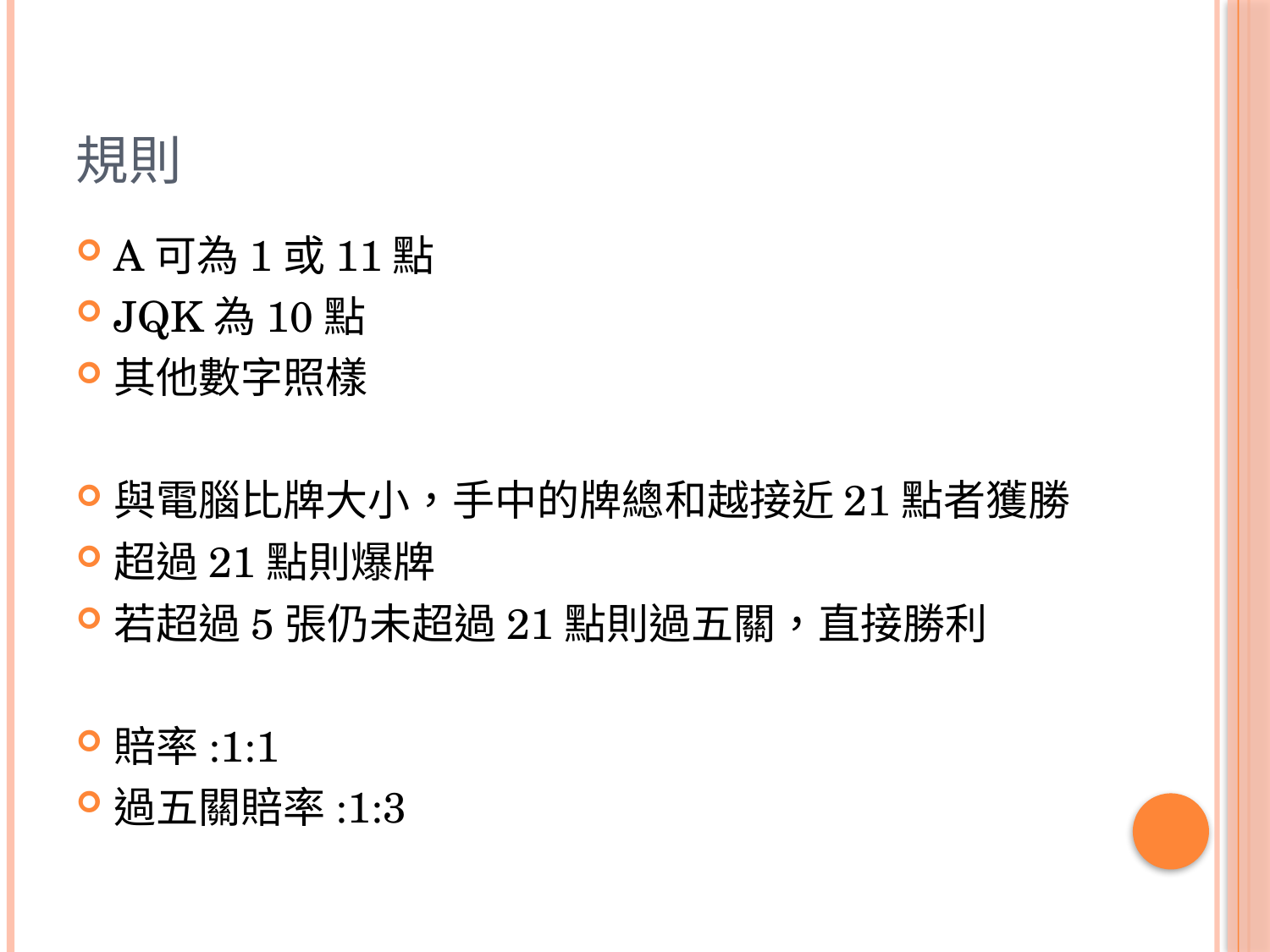

# 規則
A可為1或11點
JQK為10點
其他數字照樣

與電腦比牌大小，手中的牌總和越接近21點者獲勝
超過21點則爆牌
若超過5張仍未超過21點則過五關，直接勝利

賠率:1:1
過五關賠率:1:3